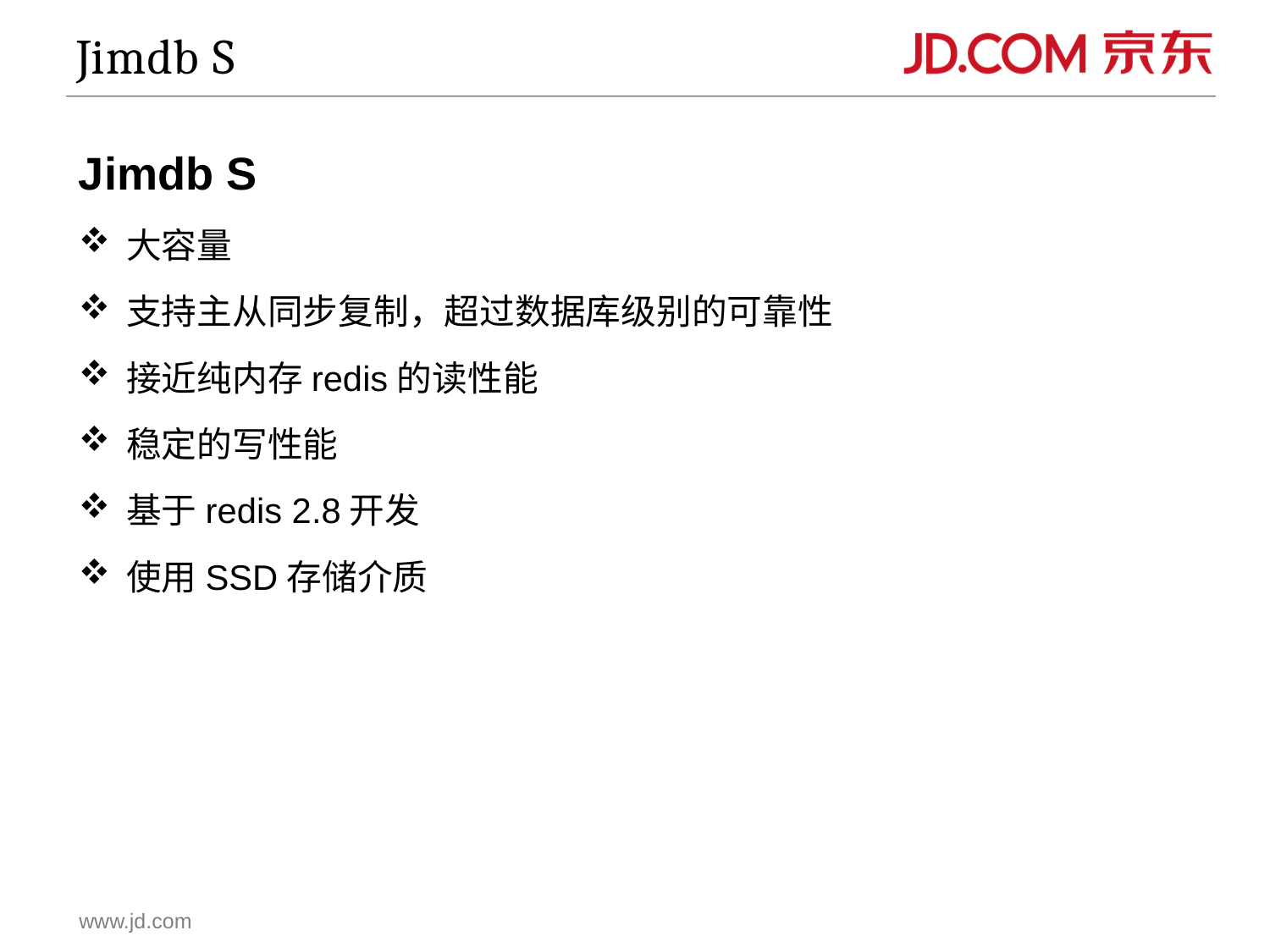

Jimdb S
Jimdb S
大容量
支持主从同步复制，超过数据库级别的可靠性
接近纯内存redis的读性能
稳定的写性能
基于redis 2.8开发
使用SSD存储介质